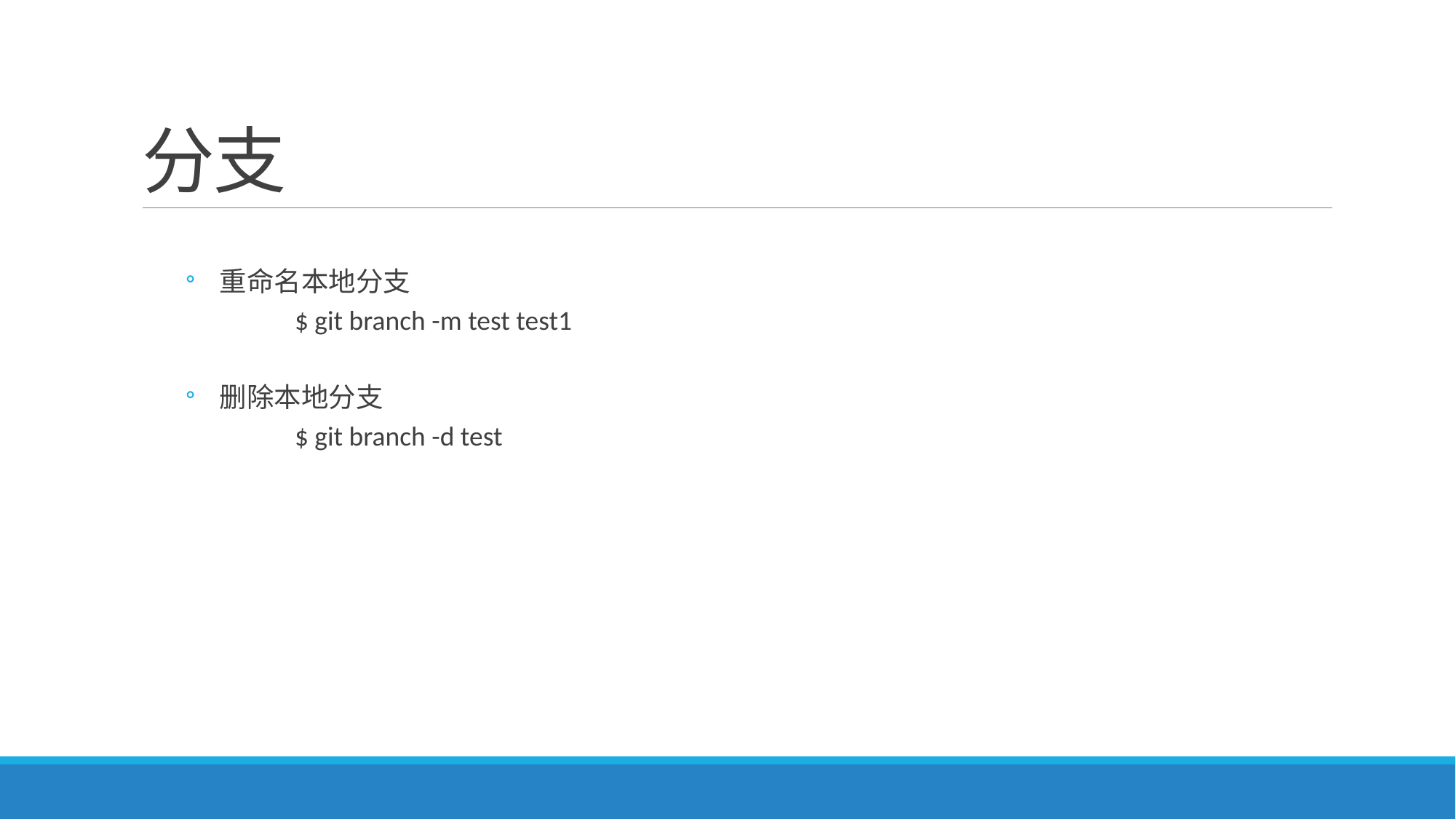

# 分支

重命名本地分支
	$ git branch -m test test1

删除本地分支
	$ git branch -d test